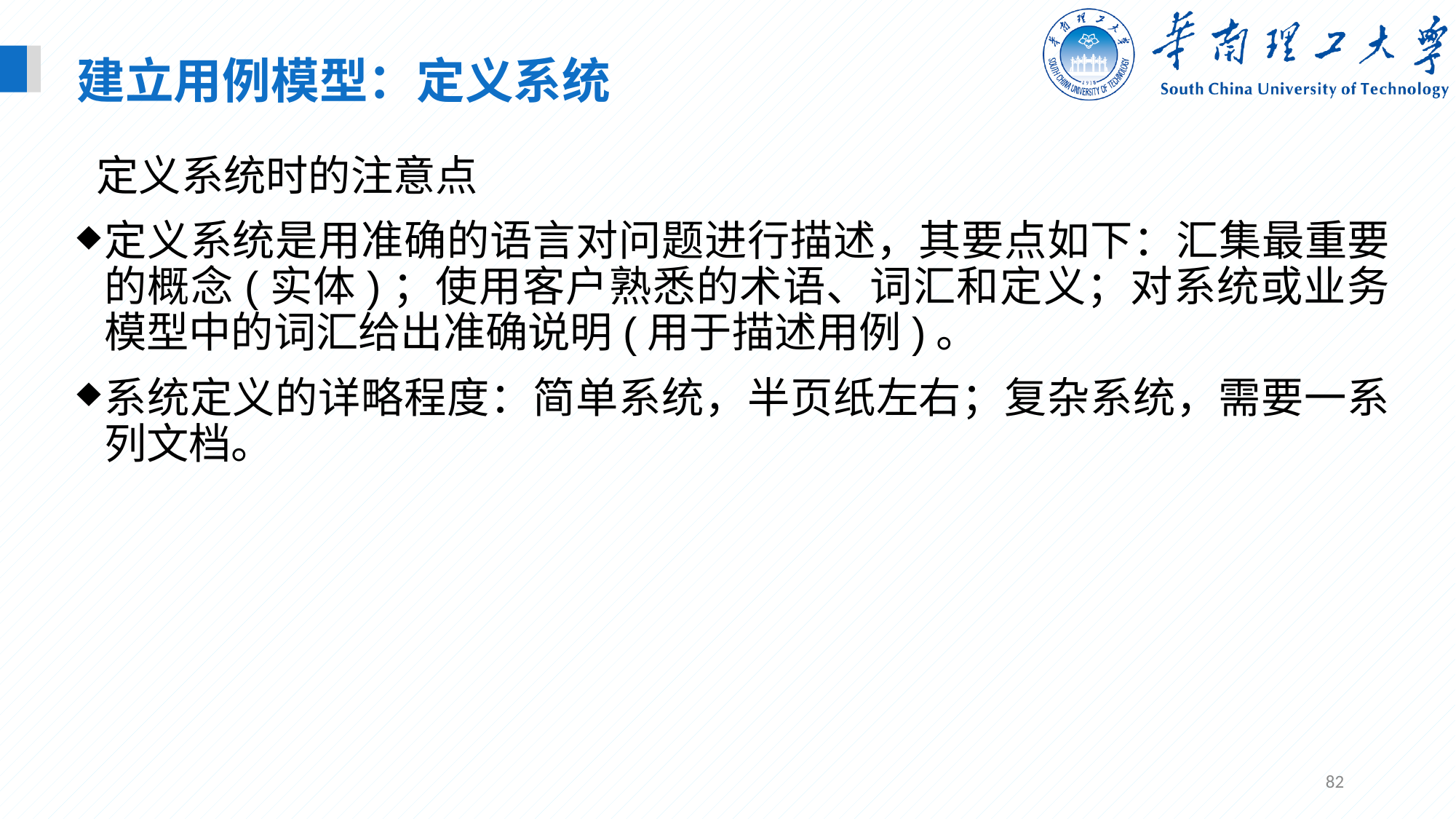

建立用例模型：定义系统
 定义系统时的注意点
定义系统是用准确的语言对问题进行描述，其要点如下：汇集最重要的概念(实体)；使用客户熟悉的术语、词汇和定义；对系统或业务模型中的词汇给出准确说明(用于描述用例)。
系统定义的详略程度：简单系统，半页纸左右；复杂系统，需要一系列文档。
82